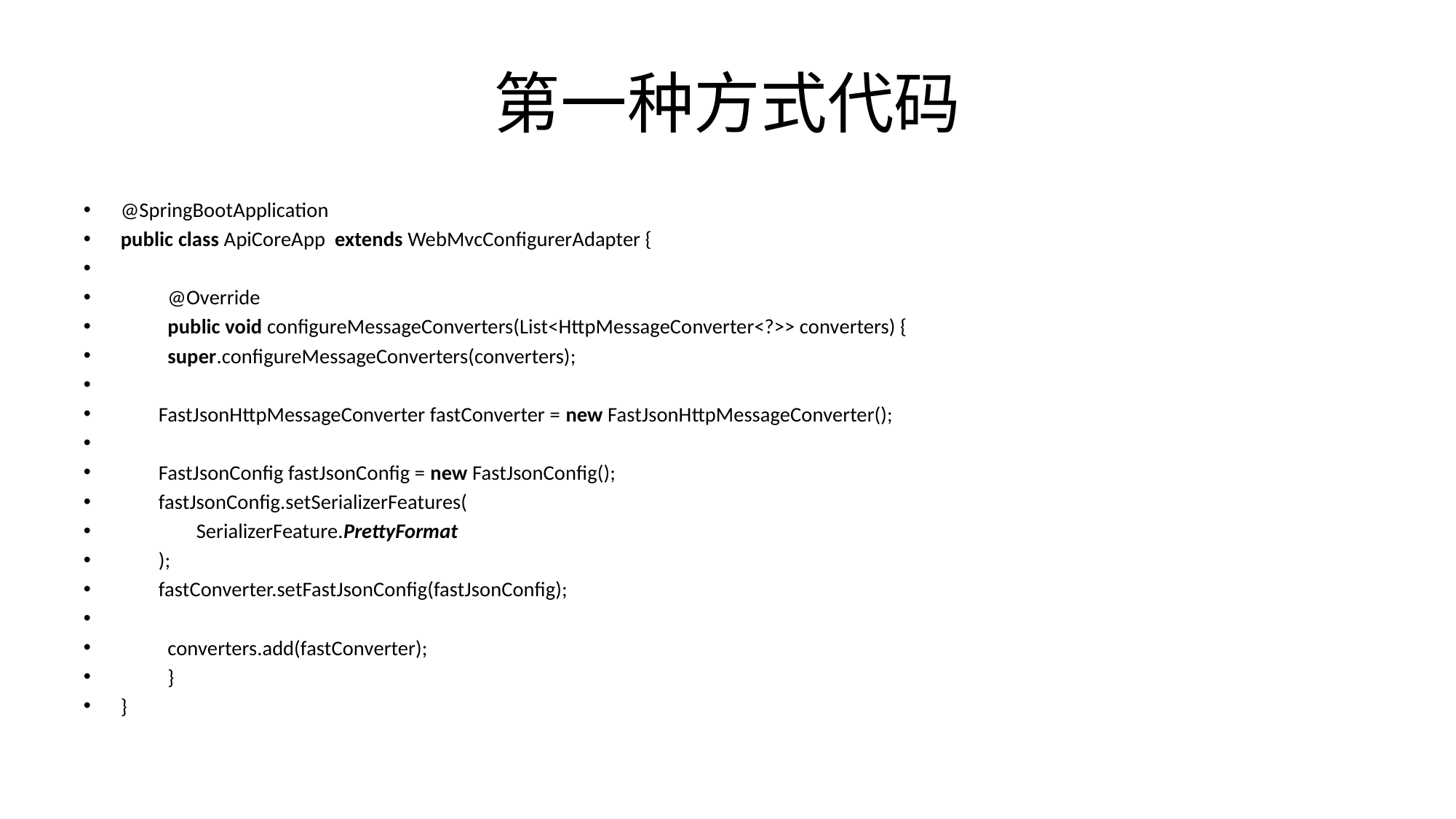

# 第一种方式代码
@SpringBootApplication
public class ApiCoreApp  extends WebMvcConfigurerAdapter {

	@Override
	public void configureMessageConverters(List<HttpMessageConverter<?>> converters) {
    	super.configureMessageConverters(converters);

        FastJsonHttpMessageConverter fastConverter = new FastJsonHttpMessageConverter();

        FastJsonConfig fastJsonConfig = new FastJsonConfig();
        fastJsonConfig.setSerializerFeatures(
                SerializerFeature.PrettyFormat
        );
        fastConverter.setFastJsonConfig(fastJsonConfig);

    	converters.add(fastConverter);
	}
}